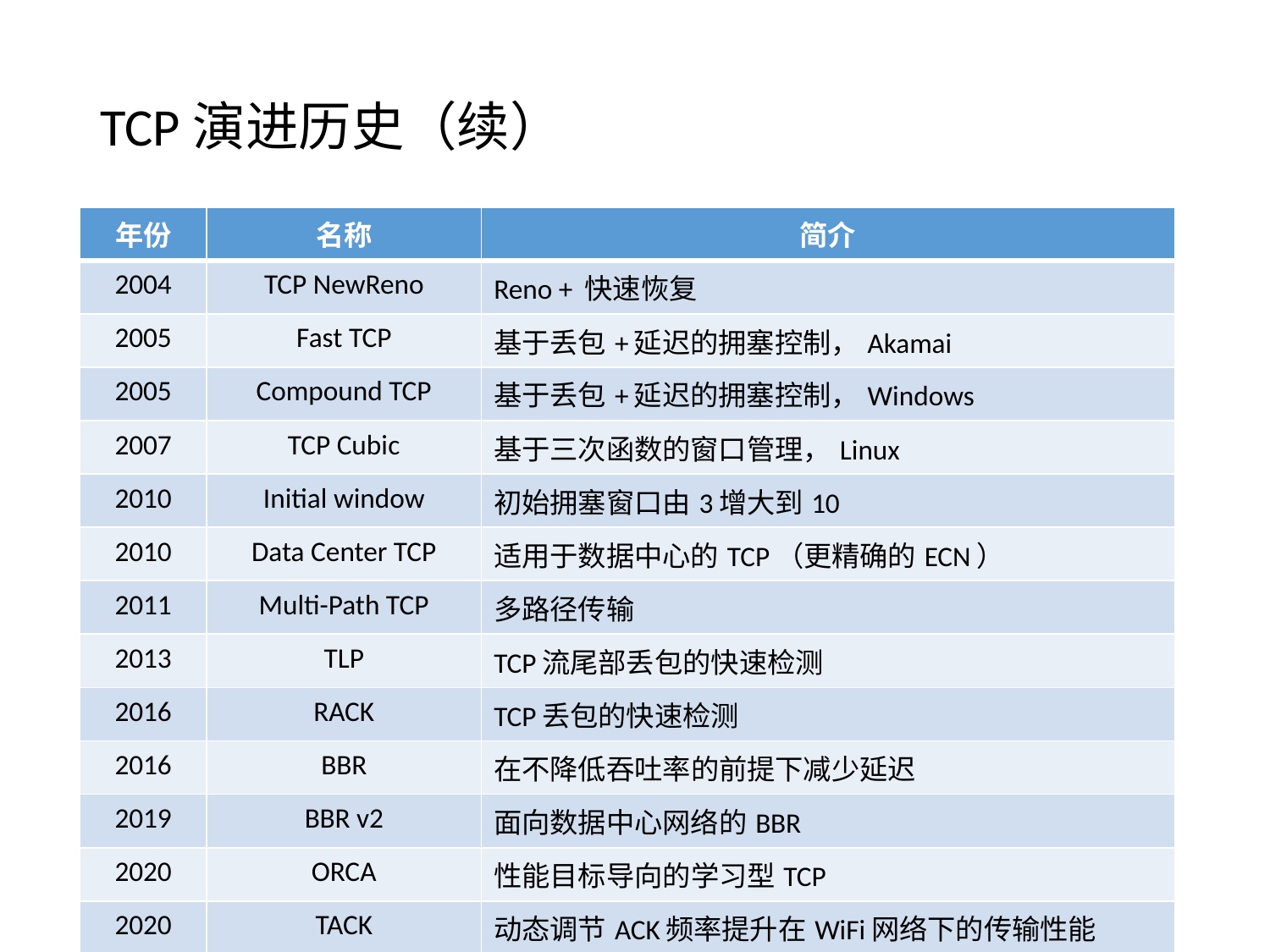

# TCP演进历史（续）
| 年份 | 名称 | 简介 |
| --- | --- | --- |
| 2004 | TCP NewReno | Reno + 快速恢复 |
| 2005 | Fast TCP | 基于丢包+延迟的拥塞控制，Akamai |
| 2005 | Compound TCP | 基于丢包+延迟的拥塞控制，Windows |
| 2007 | TCP Cubic | 基于三次函数的窗口管理，Linux |
| 2010 | Initial window | 初始拥塞窗口由3增大到10 |
| 2010 | Data Center TCP | 适用于数据中心的TCP（更精确的ECN） |
| 2011 | Multi-Path TCP | 多路径传输 |
| 2013 | TLP | TCP流尾部丢包的快速检测 |
| 2016 | RACK | TCP丢包的快速检测 |
| 2016 | BBR | 在不降低吞吐率的前提下减少延迟 |
| 2019 | BBR v2 | 面向数据中心网络的BBR |
| 2020 | ORCA | 性能目标导向的学习型TCP |
| 2020 | TACK | 动态调节ACK频率提升在WiFi网络下的传输性能 |
9